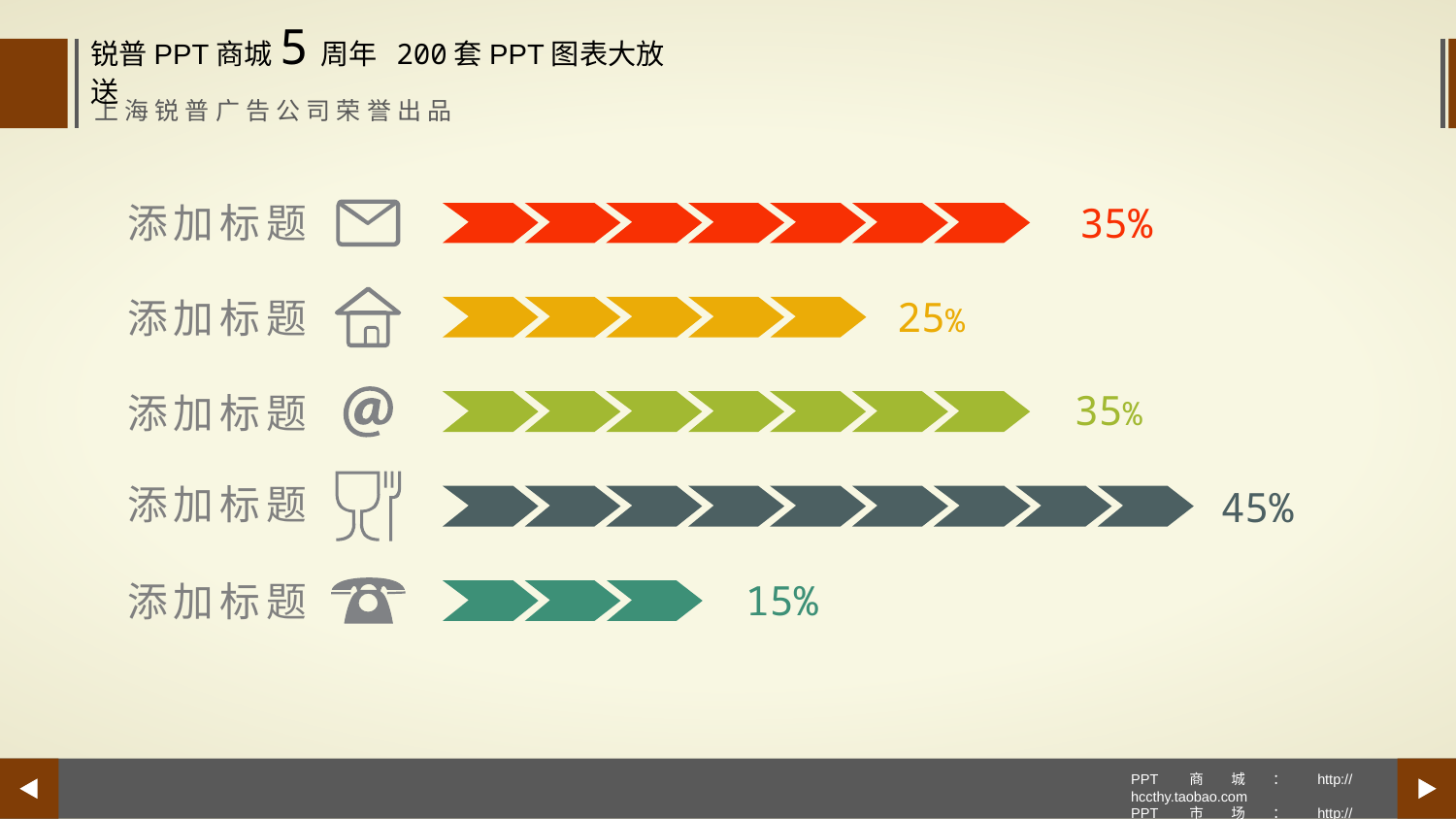

添加标题
35%

25%
添加标题

35%
添加标题

添加标题
45%

15%
添加标题